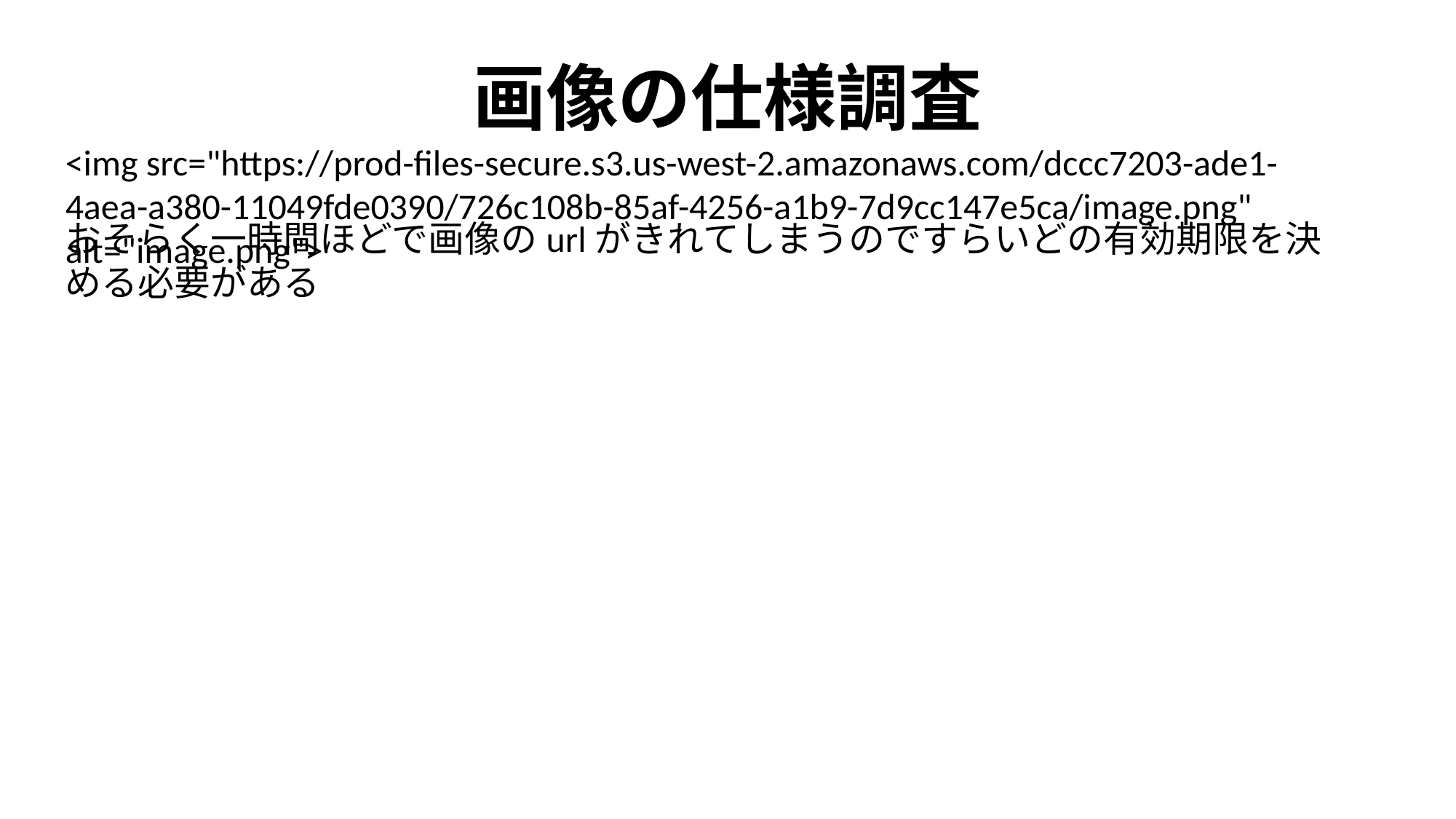

画像の仕様調査
<img src="https://prod-files-secure.s3.us-west-2.amazonaws.com/dccc7203-ade1-4aea-a380-11049fde0390/726c108b-85af-4256-a1b9-7d9cc147e5ca/image.png" alt="image.png">
おそらく一時間ほどで画像のurlがきれてしまうのですらいどの有効期限を決める必要がある